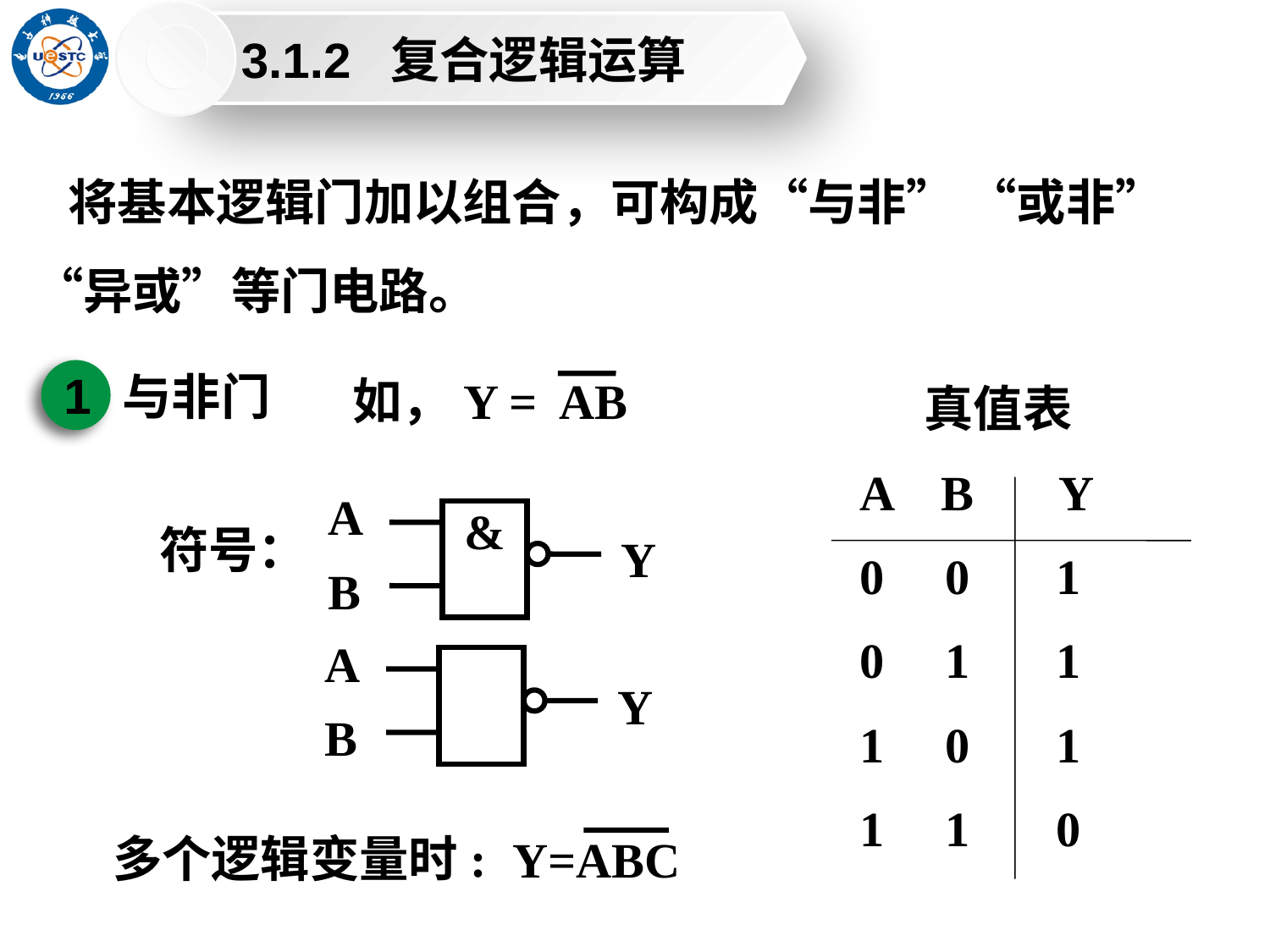

3.1.2  复合逻辑运算

  将基本逻辑门加以组合，可构成“与非” “或非” “异或”等门电路。
与非门
1
如，Y =  AB

        真值表
   A    B       Y
   0     0       1
   0     1       1
   1     0       1
   1     1       0

A
&

Y

B

符号：
A

Y

B

多个逻辑变量时:
Y=ABC